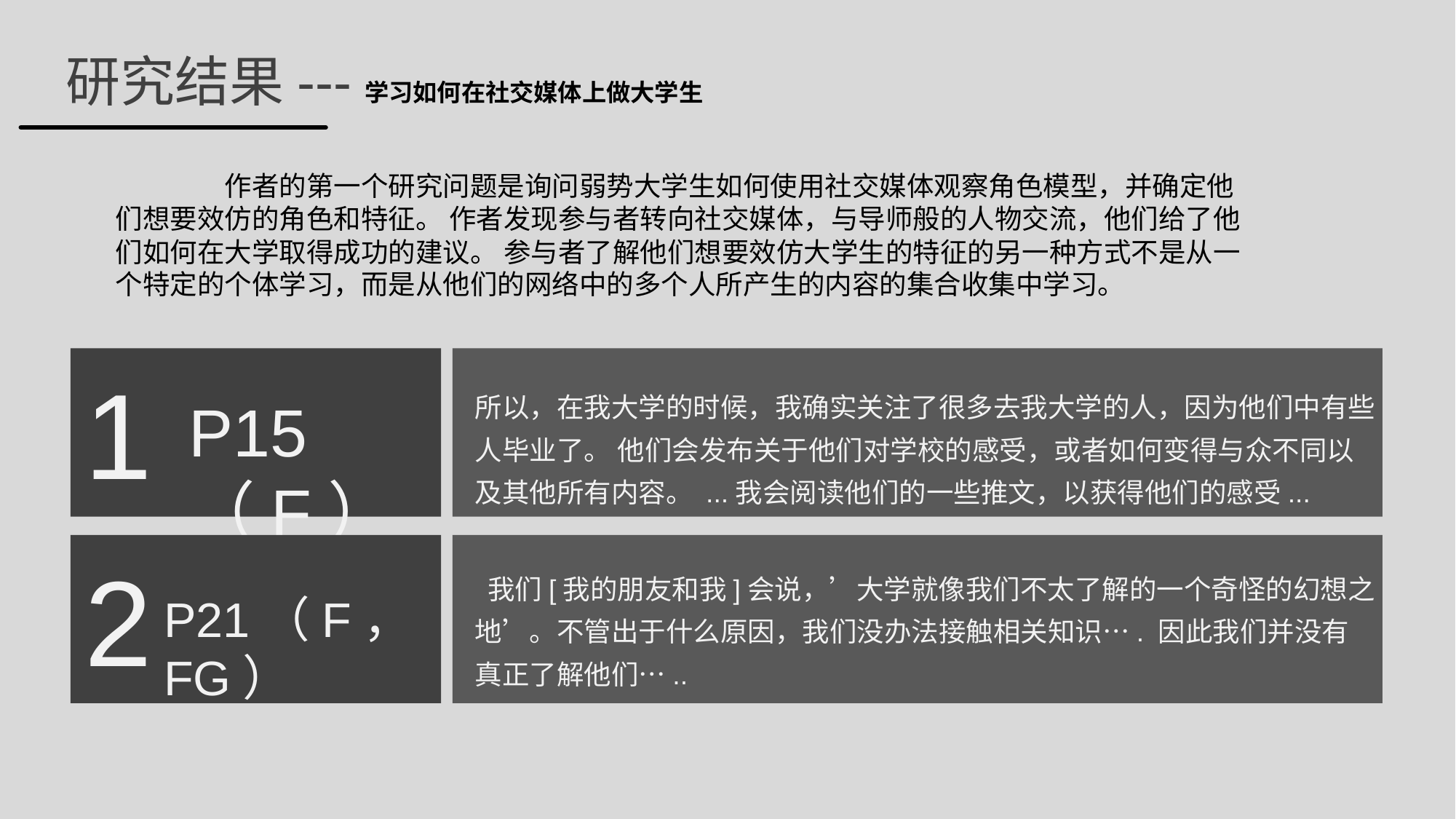

研究结果---学习如何在社交媒体上做大学生

	作者的第一个研究问题是询问弱势大学生如何使用社交媒体观察角色模型，并确定他们想要效仿的角色和特征。 作者发现参与者转向社交媒体，与导师般的人物交流，他们给了他们如何在大学取得成功的建议。 参与者了解他们想要效仿大学生的特征的另一种方式不是从一个特定的个体学习，而是从他们的网络中的多个人所产生的内容的集合收集中学习。

1
所以，在我大学的时候，我确实关注了很多去我大学的人，因为他们中有些人毕业了。 他们会发布关于他们对学校的感受，或者如何变得与众不同以及其他所有内容。 ...我会阅读他们的一些推文，以获得他们的感受...
P15（F）

2
 我们[我的朋友和我]会说，’大学就像我们不太了解的一个奇怪的幻想之地’。不管出于什么原因，我们没办法接触相关知识…. 因此我们并没有真正了解他们…..
P21（F，FG）